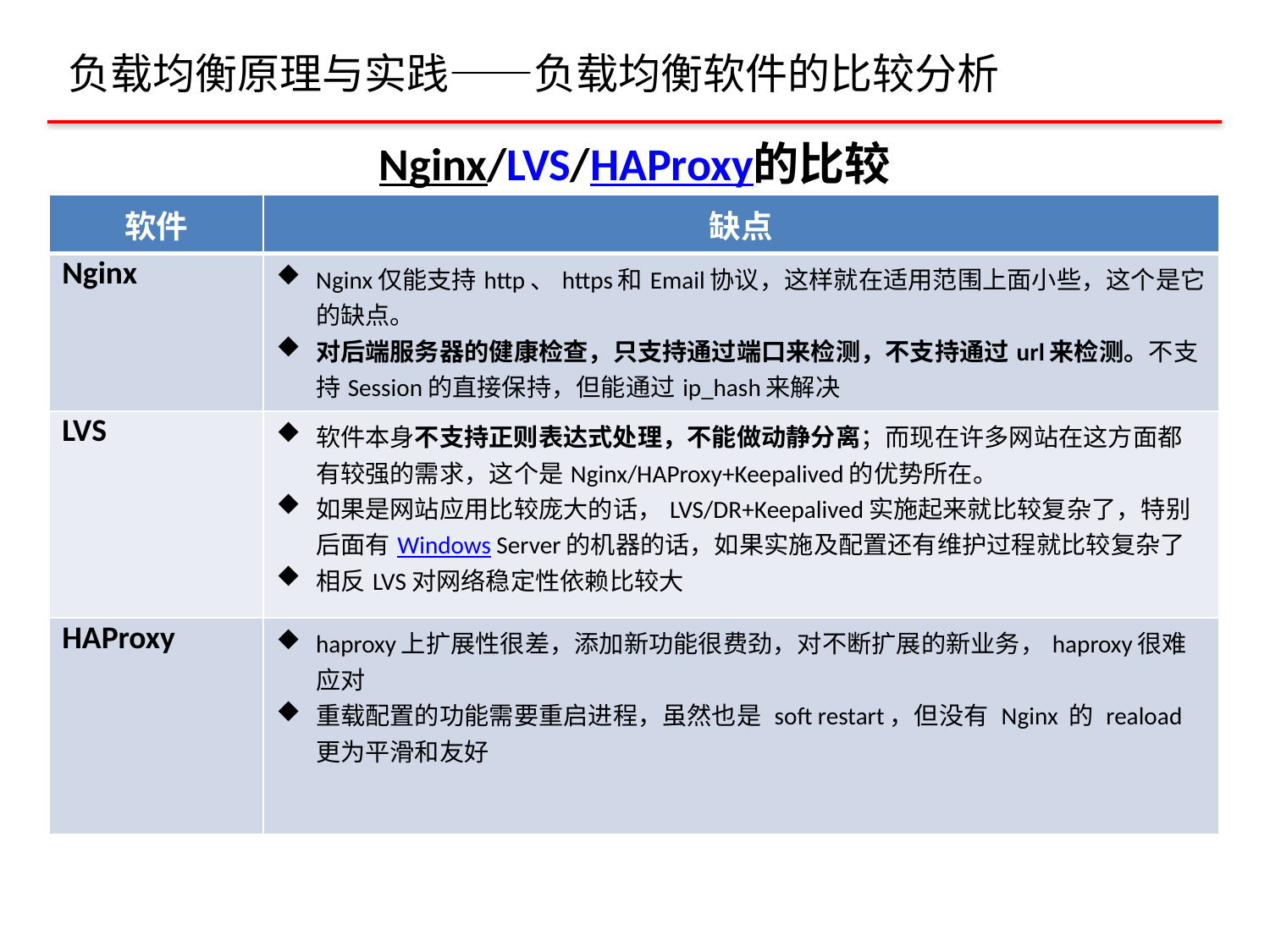

负载均衡原理与实践——负载均衡软件的比较分析
# Nginx/LVS/HAProxy的比较
| 软件 | 缺点 |
| --- | --- |
| Nginx | Nginx仅能支持http、https和Email协议，这样就在适用范围上面小些，这个是它的缺点。 对后端服务器的健康检查，只支持通过端口来检测，不支持通过url来检测。不支持Session的直接保持，但能通过ip\_hash来解决 |
| LVS | 软件本身不支持正则表达式处理，不能做动静分离；而现在许多网站在这方面都有较强的需求，这个是Nginx/HAProxy+Keepalived的优势所在。 如果是网站应用比较庞大的话，LVS/DR+Keepalived实施起来就比较复杂了，特别后面有Windows Server的机器的话，如果实施及配置还有维护过程就比较复杂了 相反LVS对网络稳定性依赖比较大 |
| HAProxy | haproxy上扩展性很差，添加新功能很费劲，对不断扩展的新业务，haproxy很难应对 重载配置的功能需要重启进程，虽然也是 soft restart，但没有 Nginx 的 reaload 更为平滑和友好 |